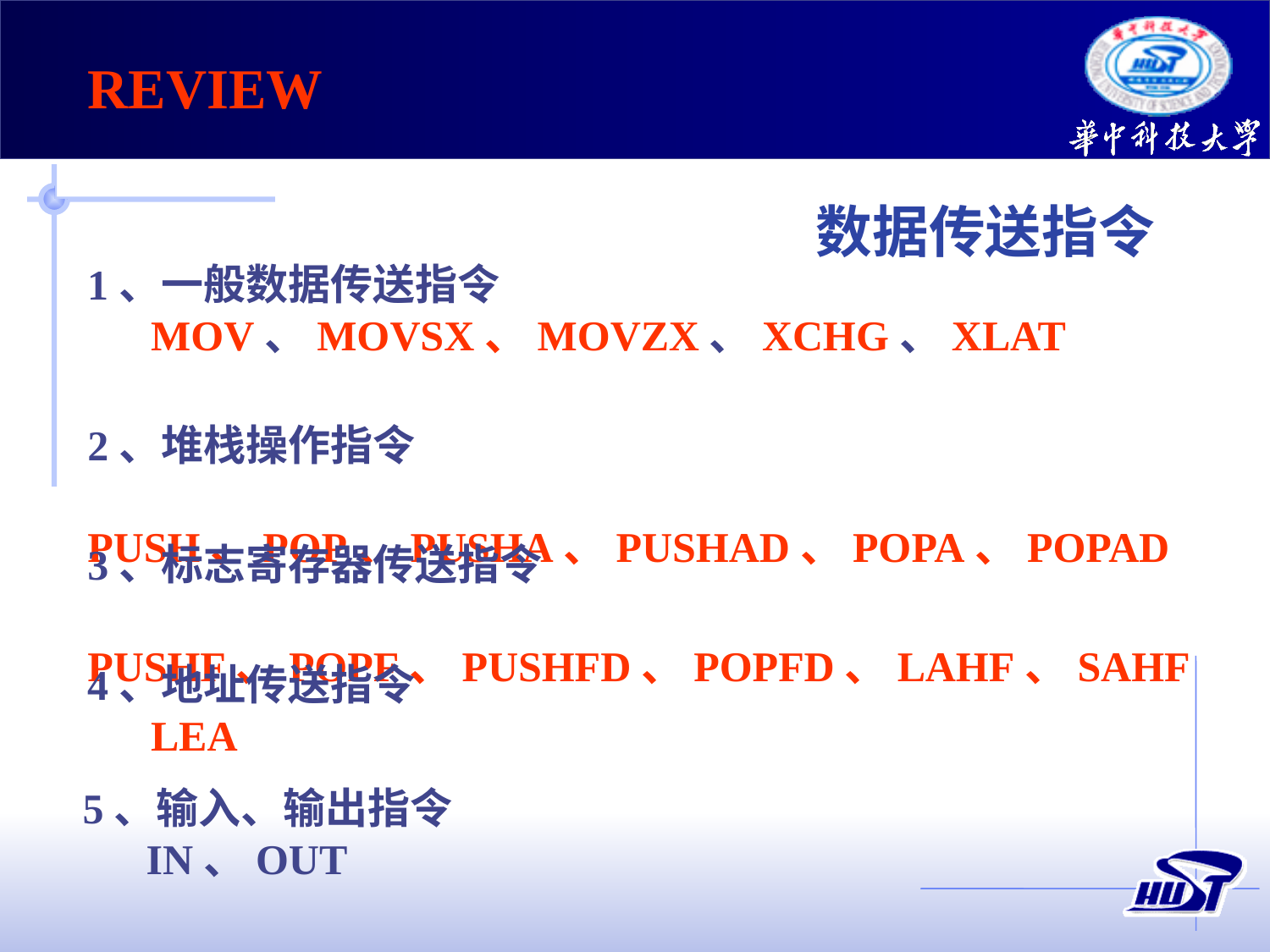

REVIEW
 数据传送指令
1、一般数据传送指令
      MOV、MOVSX、MOVZX、XCHG、XLAT
2、堆栈操作指令
       PUSH、POP、PUSHA、PUSHAD、POPA、POPAD
3、标志寄存器传送指令
      PUSHF、POPF、PUSHFD、POPFD、LAHF、SAHF
4、地址传送指令
      LEA
5、输入、输出指令
      IN、OUT